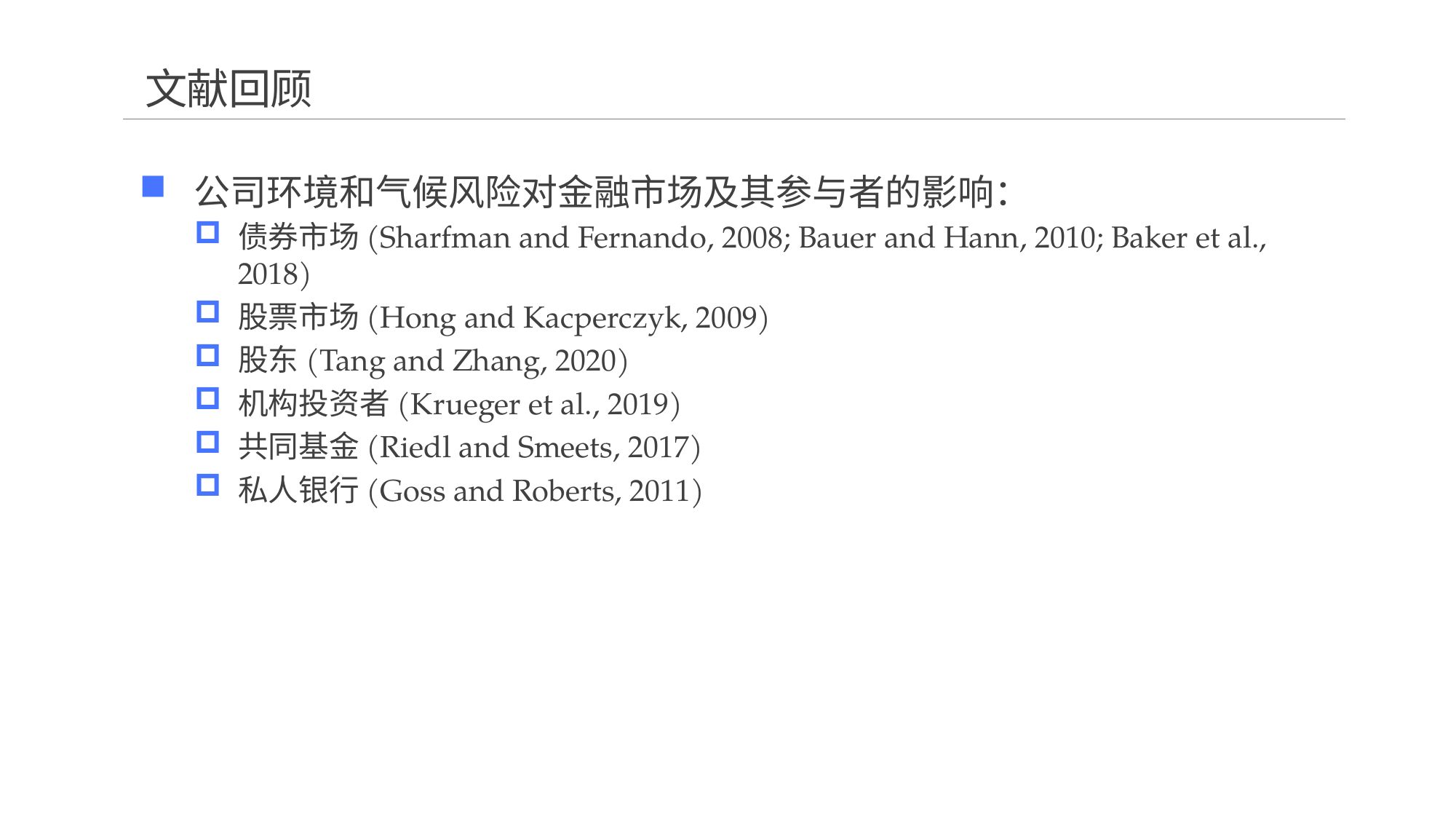

# 文献回顾
公司环境和气候风险对金融市场及其参与者的影响：
债券市场(Sharfman and Fernando, 2008; Bauer and Hann, 2010; Baker et al., 2018)
股票市场(Hong and Kacperczyk, 2009)
股东(Tang and Zhang, 2020)
机构投资者(Krueger et al., 2019)
共同基金(Riedl and Smeets, 2017)
私人银行(Goss and Roberts, 2011)